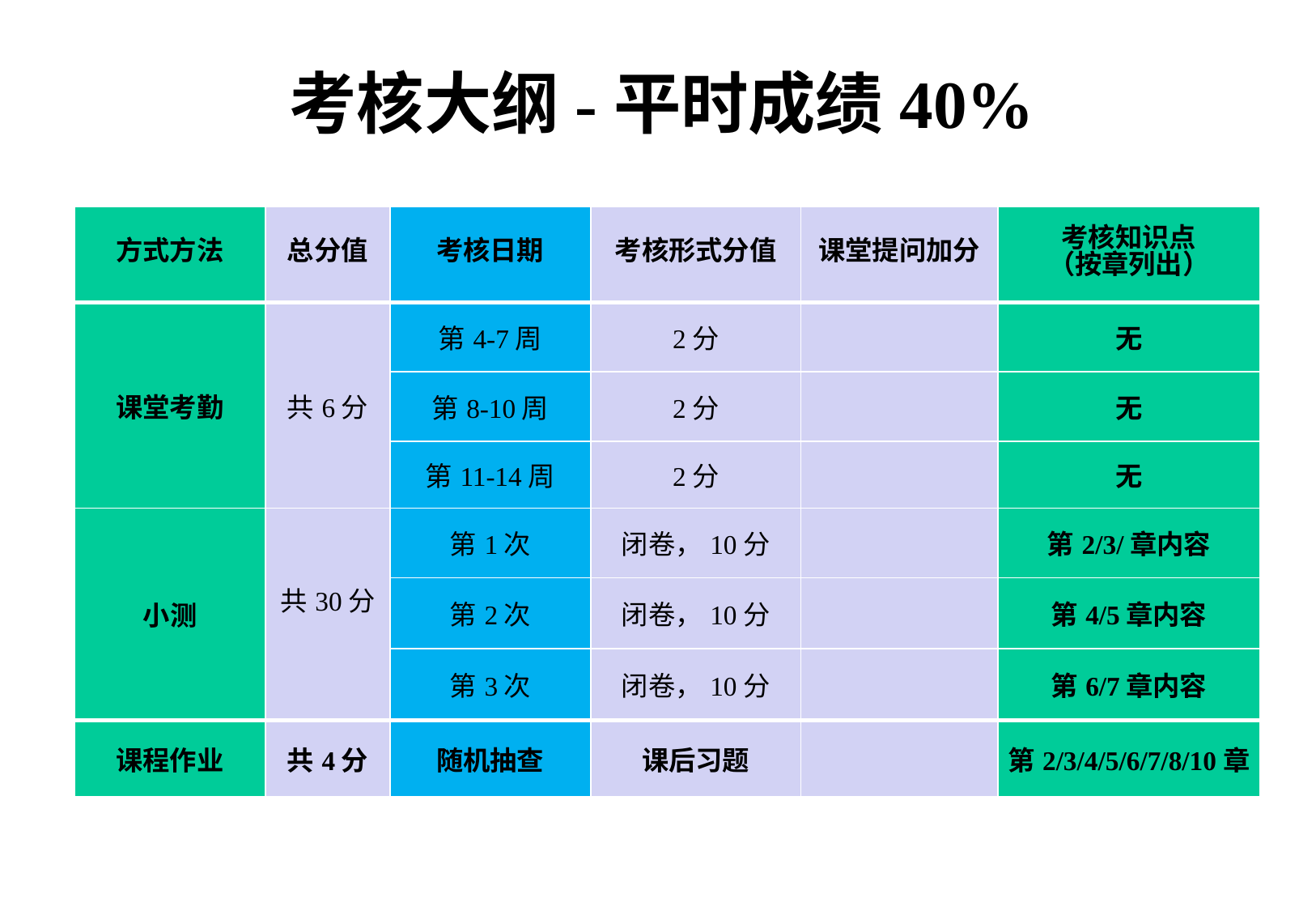

# 考核大纲-平时成绩40%
| 方式方法 | 总分值 | 考核日期 | 考核形式分值 | 课堂提问加分 | 考核知识点 （按章列出） |
| --- | --- | --- | --- | --- | --- |
| 课堂考勤 | 共6分 | 第4-7周 | 2分 |  | 无 |
|  |  | 第8-10周 | 2分 |  | 无 |
|  |  | 第11-14周 | 2分 |  | 无 |
| 小测 | 共30分 | 第1次 | 闭卷，10分 |  | 第2/3/章内容 |
|  |  | 第2次 | 闭卷，10分 |  | 第4/5章内容 |
|  |  | 第3次 | 闭卷，10分 |  | 第6/7章内容 |
| 课程作业 | 共4分 | 随机抽查 | 课后习题 |  | 第2/3/4/5/6/7/8/10章 |